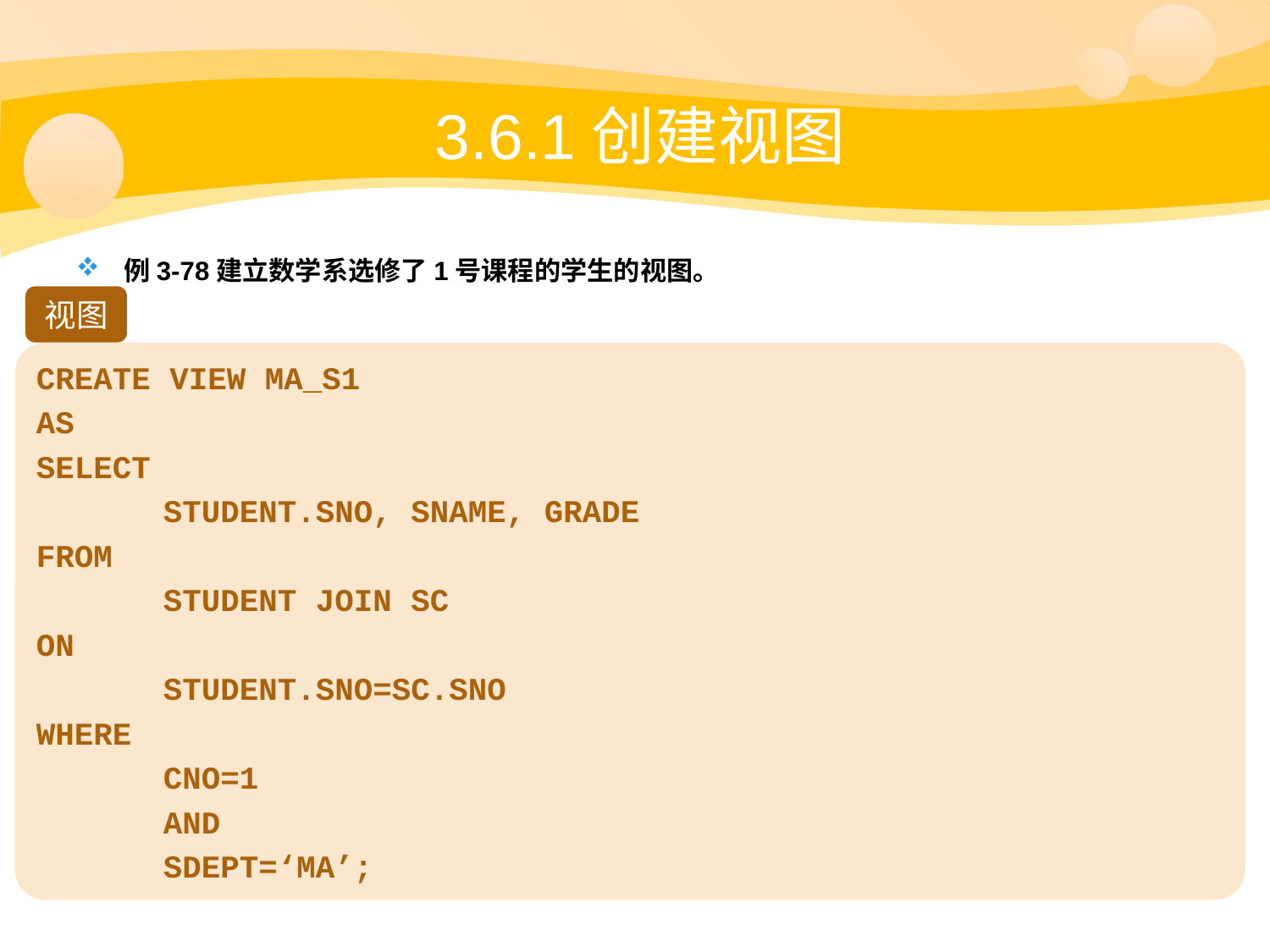

# 3.6.1创建视图
例3-78建立数学系选修了1号课程的学生的视图。
视图
CREATE VIEW MA_S1
AS
SELECT
	STUDENT.SNO, SNAME, GRADE
FROM
	STUDENT JOIN SC
ON
	STUDENT.SNO=SC.SNO
WHERE
	CNO=1
	AND
	SDEPT=‘MA’;